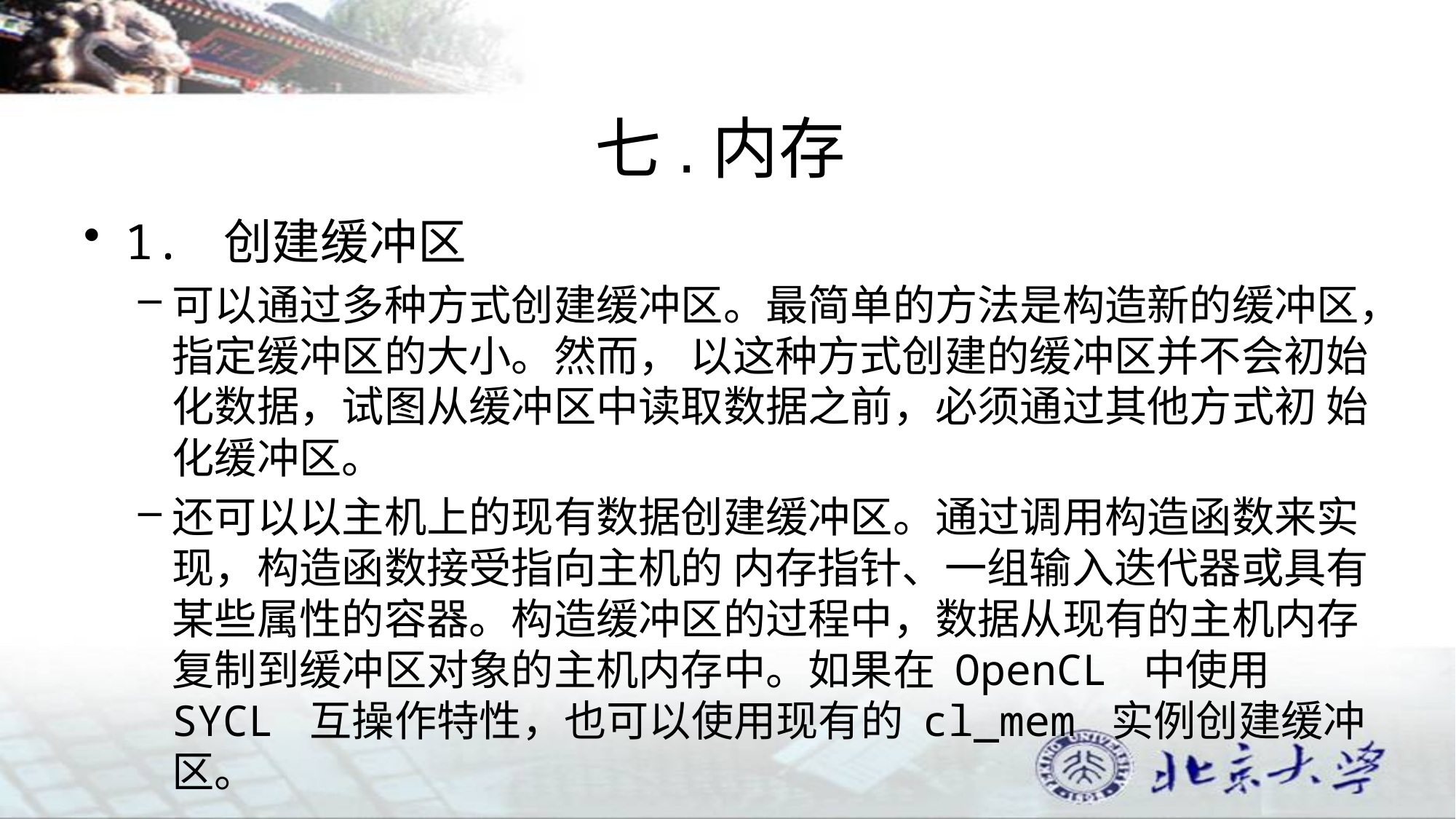

# 七.内存
1. 创建缓冲区
可以通过多种方式创建缓冲区。最简单的方法是构造新的缓冲区，指定缓冲区的大小。然而， 以这种方式创建的缓冲区并不会初始化数据，试图从缓冲区中读取数据之前，必须通过其他方式初 始化缓冲区。
还可以以主机上的现有数据创建缓冲区。通过调用构造函数来实现，构造函数接受指向主机的 内存指针、一组输入迭代器或具有某些属性的容器。构造缓冲区的过程中，数据从现有的主机内存 复制到缓冲区对象的主机内存中。如果在 OpenCL 中使用 SYCL 互操作特性，也可以使用现有的 cl_mem 实例创建缓冲区。